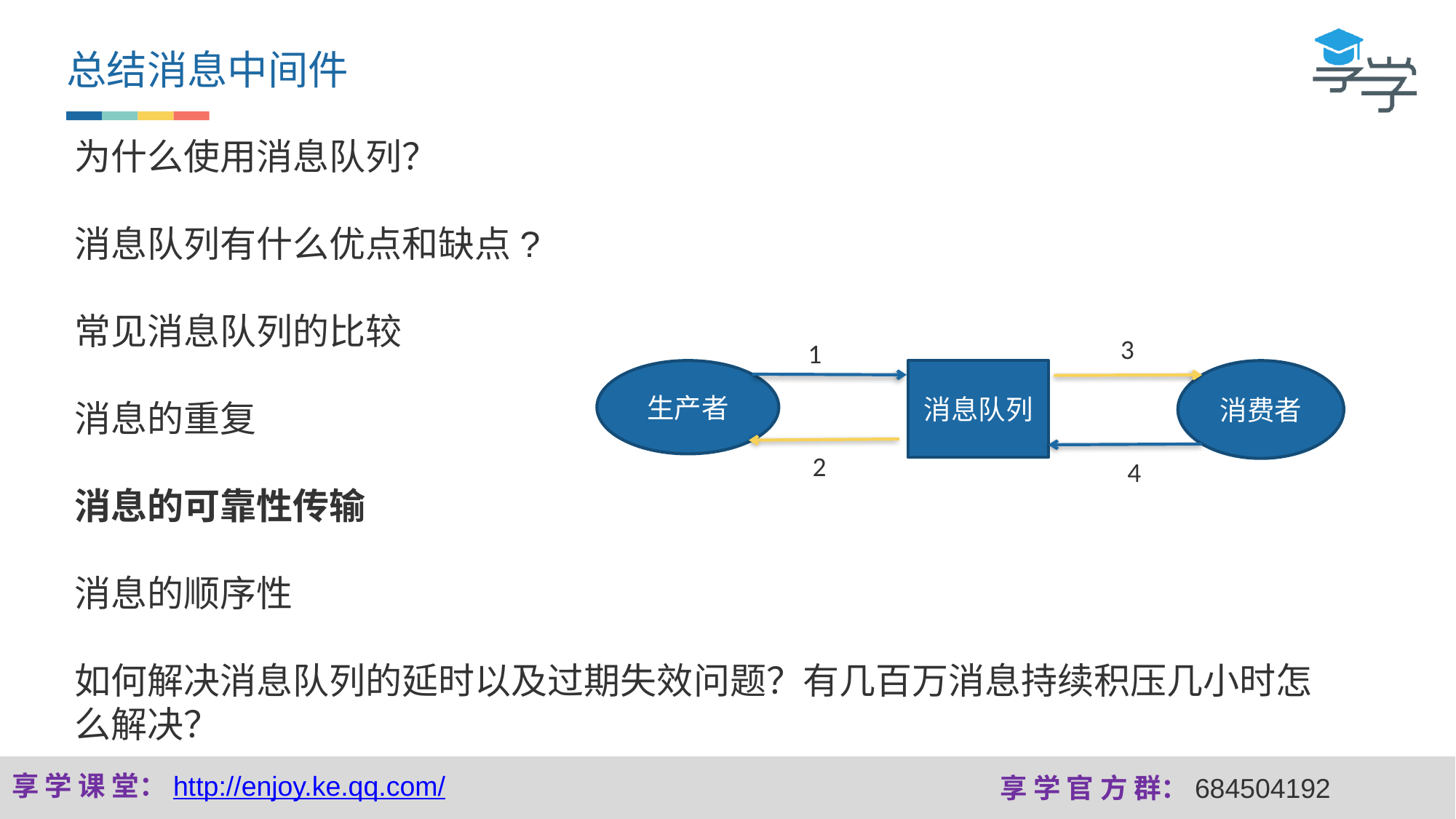

总结消息中间件

为什么使用消息队列？

消息队列有什么优点和缺点?

常见消息队列的比较

消息的重复

消息的可靠性传输

消息的顺序性

如何解决消息队列的延时以及过期失效问题？有几百万消息持续积压几小时怎么解决？

3
1
生产者
消息队列
消费者
2
4